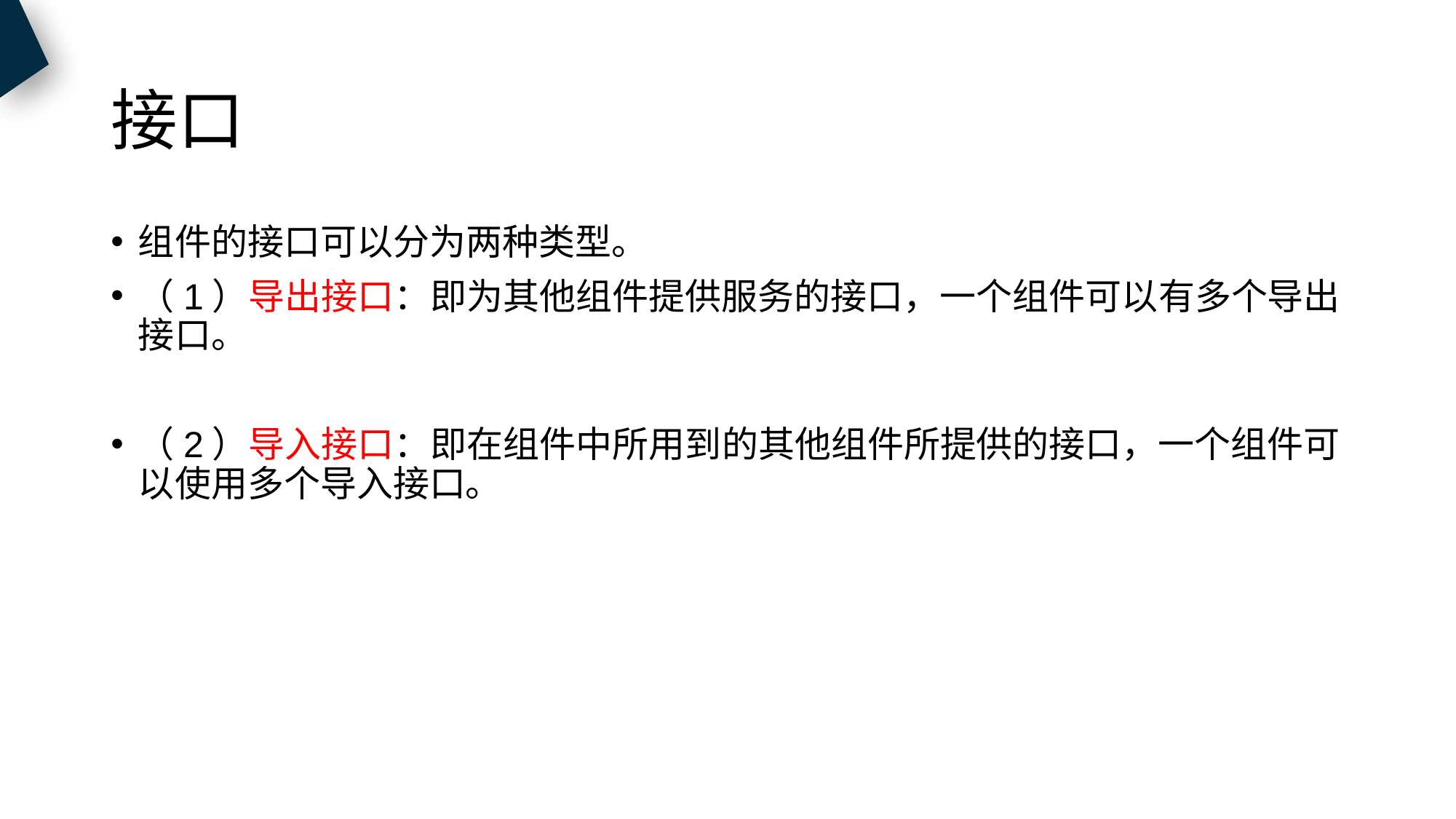

# 接口
组件的接口可以分为两种类型。
（1）导出接口：即为其他组件提供服务的接口，一个组件可以有多个导出接口。

（2）导入接口：即在组件中所用到的其他组件所提供的接口，一个组件可以使用多个导入接口。